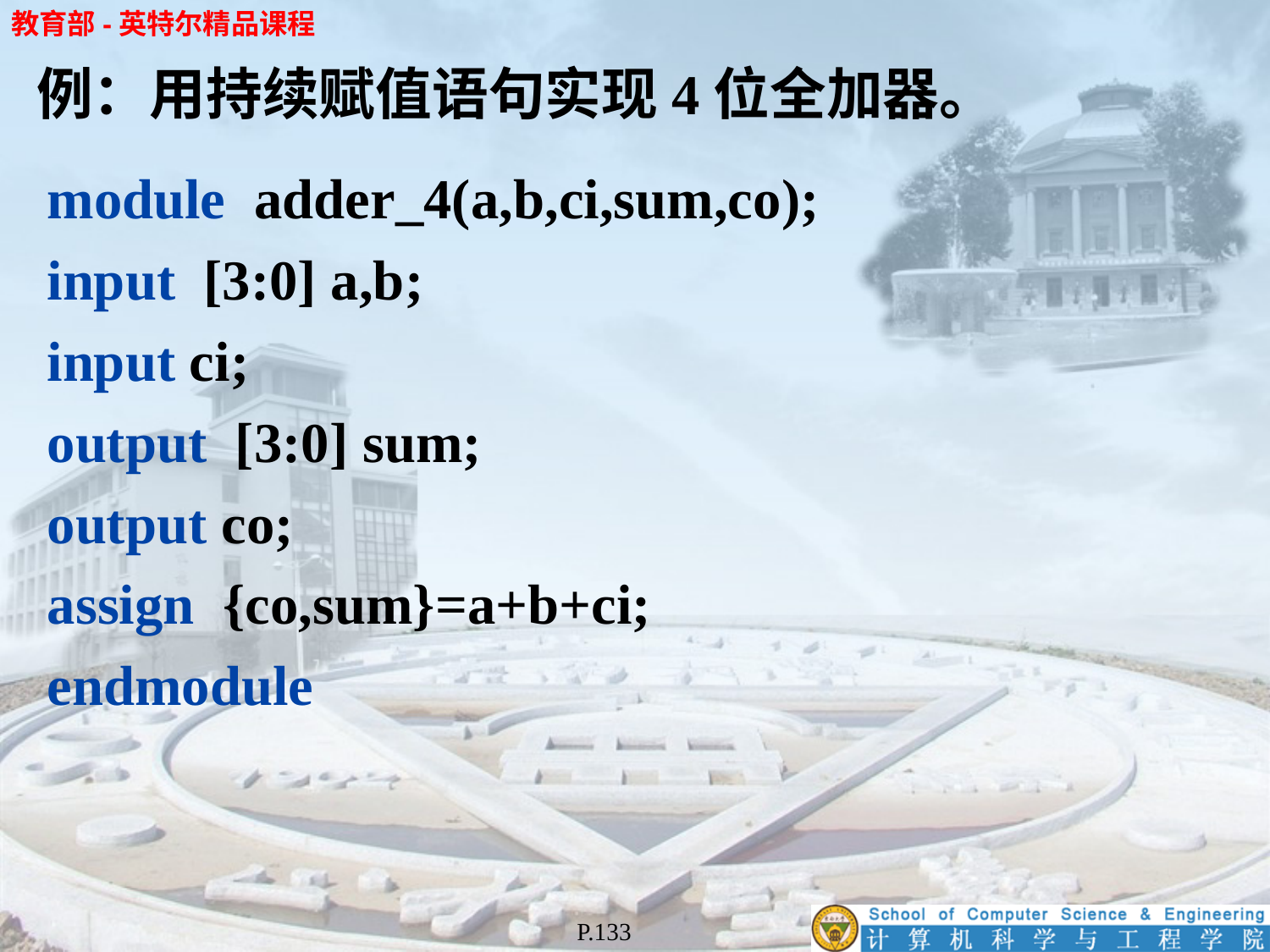

例：用持续赋值语句实现4位全加器。
module  adder_4(a,b,ci,sum,co);
input  [3:0] a,b;
input ci;
output  [3:0] sum;
output co;
assign  {co,sum}=a+b+ci;
endmodule
P.133